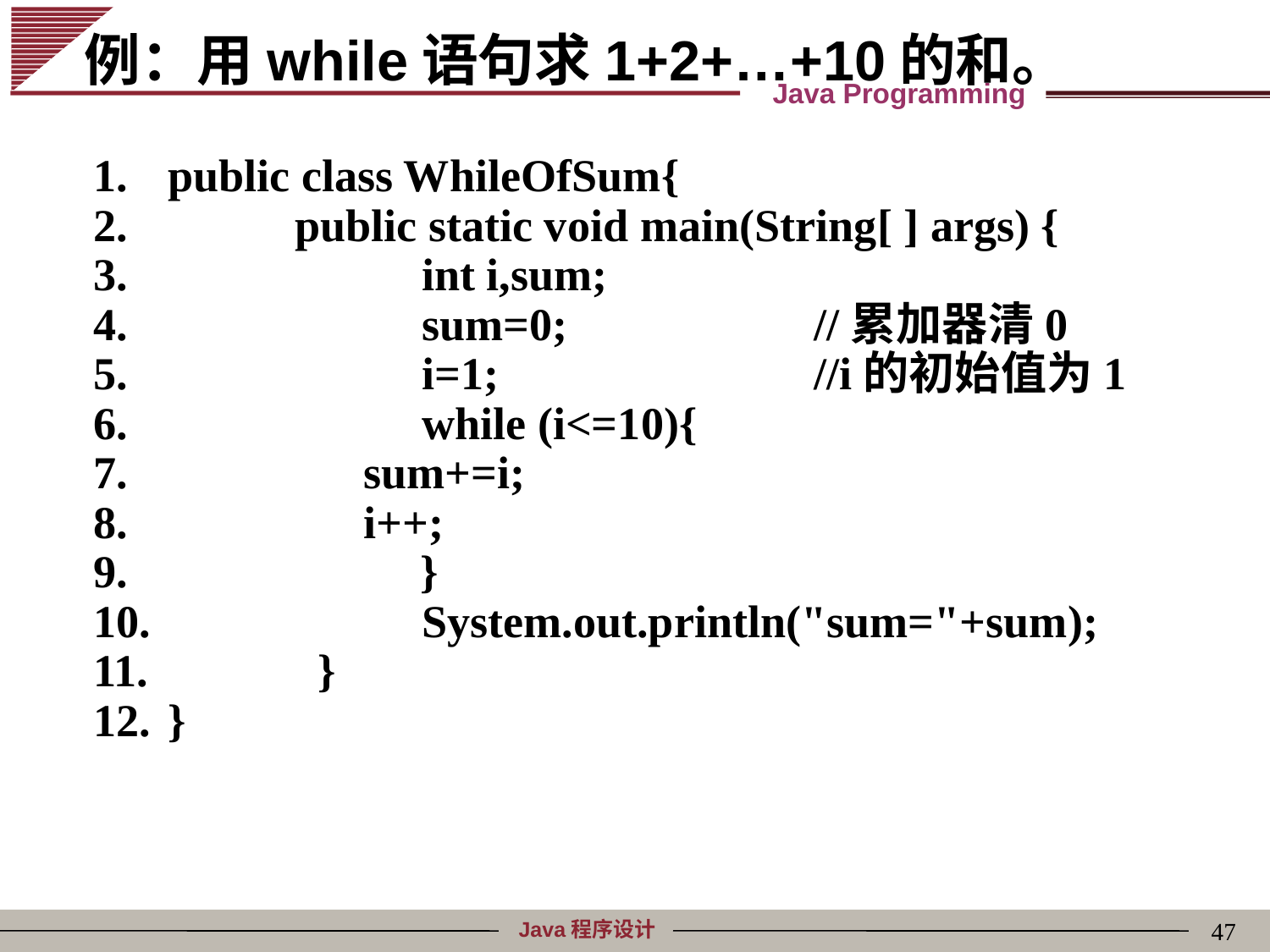

# 例：用while语句求1+2+…+10的和。
public class WhileOfSum{
  	public static void main(String[ ] args) {
    		int i,sum;
    		sum=0; 		 //累加器清0
    		i=1;			 //i的初始值为1
 		while (i<=10){
      	      sum+=i;
      	      i++;
    	           }
    		System.out.println("sum="+sum);
  	  }
}